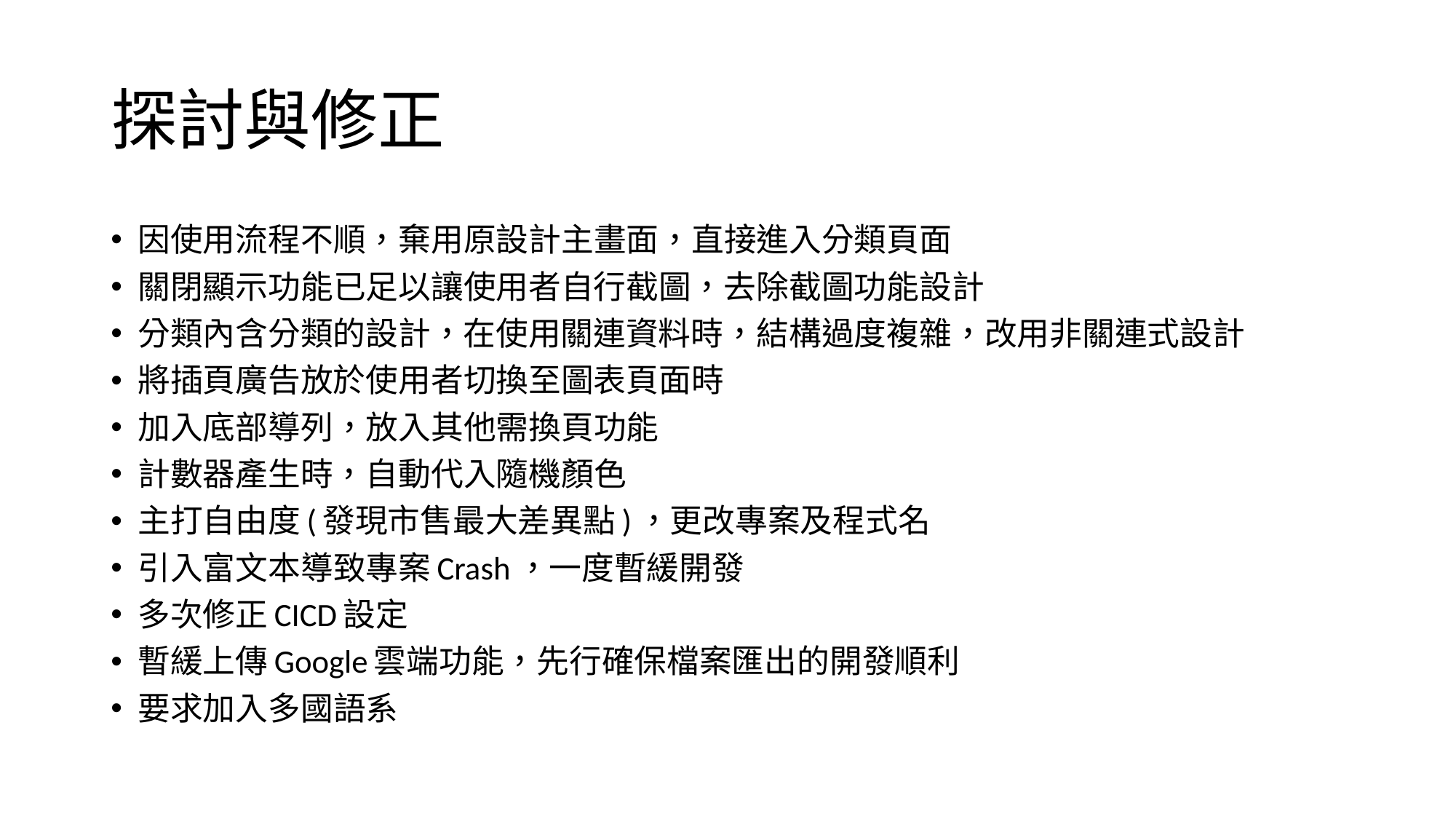

# 探討與修正
因使用流程不順，棄用原設計主畫面，直接進入分類頁面
關閉顯示功能已足以讓使用者自行截圖，去除截圖功能設計
分類內含分類的設計，在使用關連資料時，結構過度複雜，改用非關連式設計
將插頁廣告放於使用者切換至圖表頁面時
加入底部導列，放入其他需換頁功能
計數器產生時，自動代入隨機顏色
主打自由度(發現市售最大差異點)，更改專案及程式名
引入富文本導致專案Crash，一度暫緩開發
多次修正CICD設定
暫緩上傳Google雲端功能，先行確保檔案匯出的開發順利
要求加入多國語系